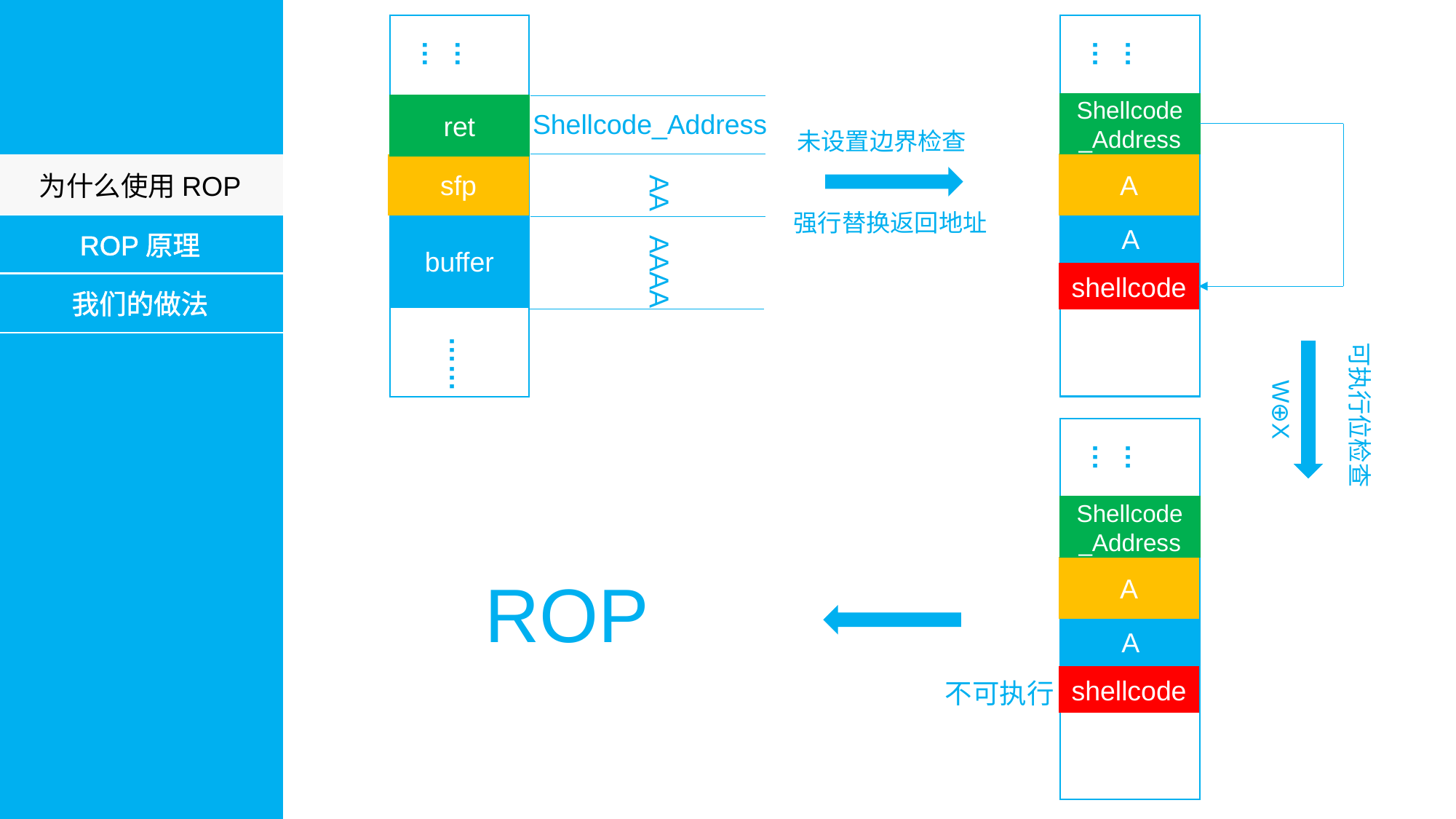

……
……
Shellcode_Address
ret
Shellcode_Address
未设置边界检查
A
sfp
为什么使用ROP
AA

强行替换返回地址
ROP原理

buffer
A
AAAA
shellcode
我们的做法
……
可执行位检查
W⊕X

……
Shellcode_Address
A
ROP

A
shellcode
不可执行